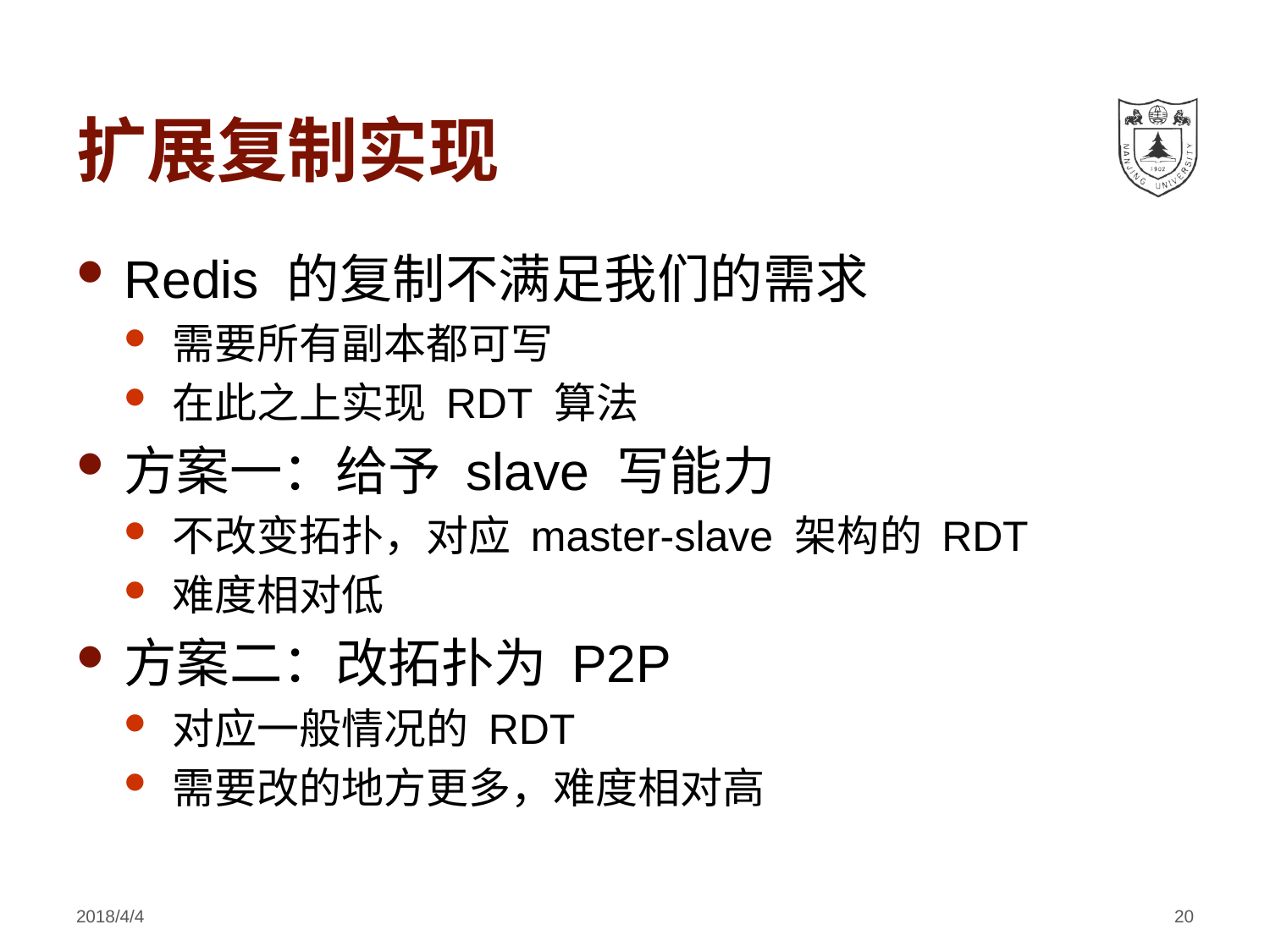

# 扩展复制实现
Redis 的复制不满足我们的需求
需要所有副本都可写
在此之上实现 RDT 算法
方案一：给予 slave 写能力
不改变拓扑，对应 master-slave 架构的 RDT
难度相对低
方案二：改拓扑为 P2P
对应一般情况的 RDT
需要改的地方更多，难度相对高

2018/4/4

20